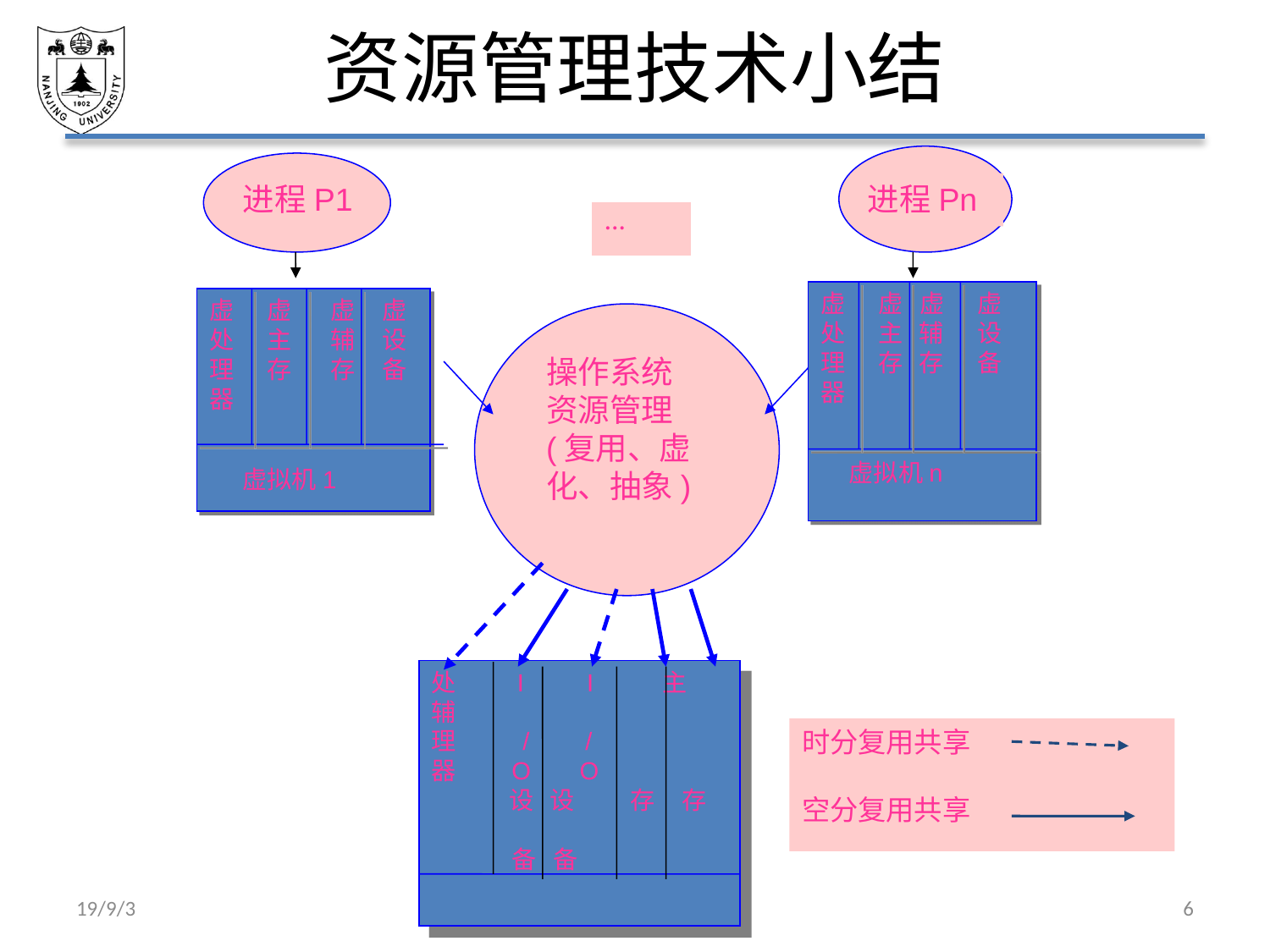

# 资源管理技术小结

进程P1
进程Pn
…

虚      虚   虚      虚
处      主   辅      设
理      存   存      备
器

     虚拟机n

虚      虚       虚     虚
处      主       辅     设
理      存       存     备
器

      虚拟机1

操作系统
资源管理(复用、虚化、抽象)

处          I         I         主     辅
理           /        /
器         O       O
             设   设          存     存
  备   备

         物理计算机

时分复用共享

空分复用共享

19/9/3
6